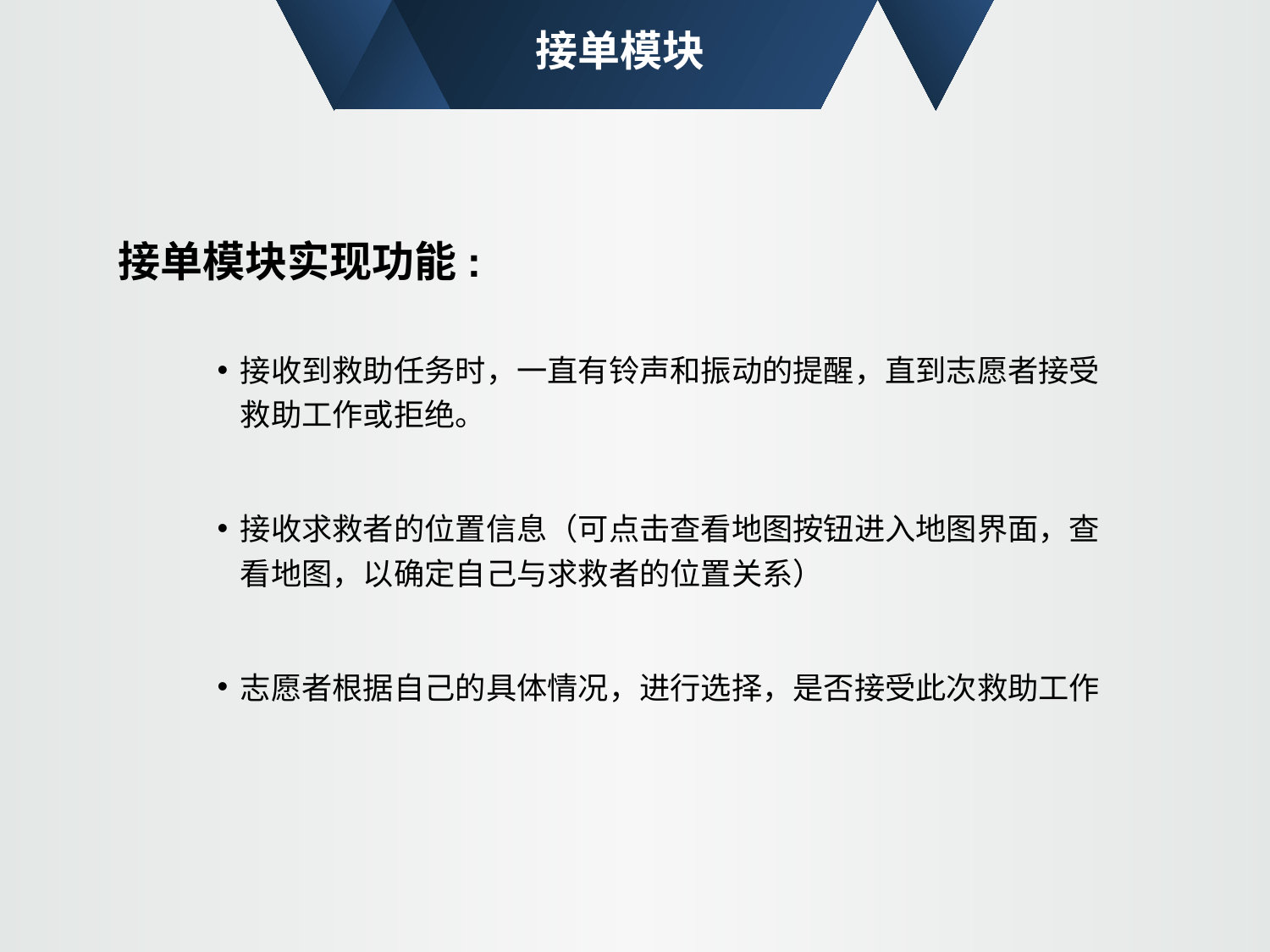

# 接单模块
接单模块实现功能:
接收到救助任务时，一直有铃声和振动的提醒，直到志愿者接受救助工作或拒绝。

接收求救者的位置信息（可点击查看地图按钮进入地图界面，查看地图，以确定自己与求救者的位置关系）

志愿者根据自己的具体情况，进行选择，是否接受此次救助工作